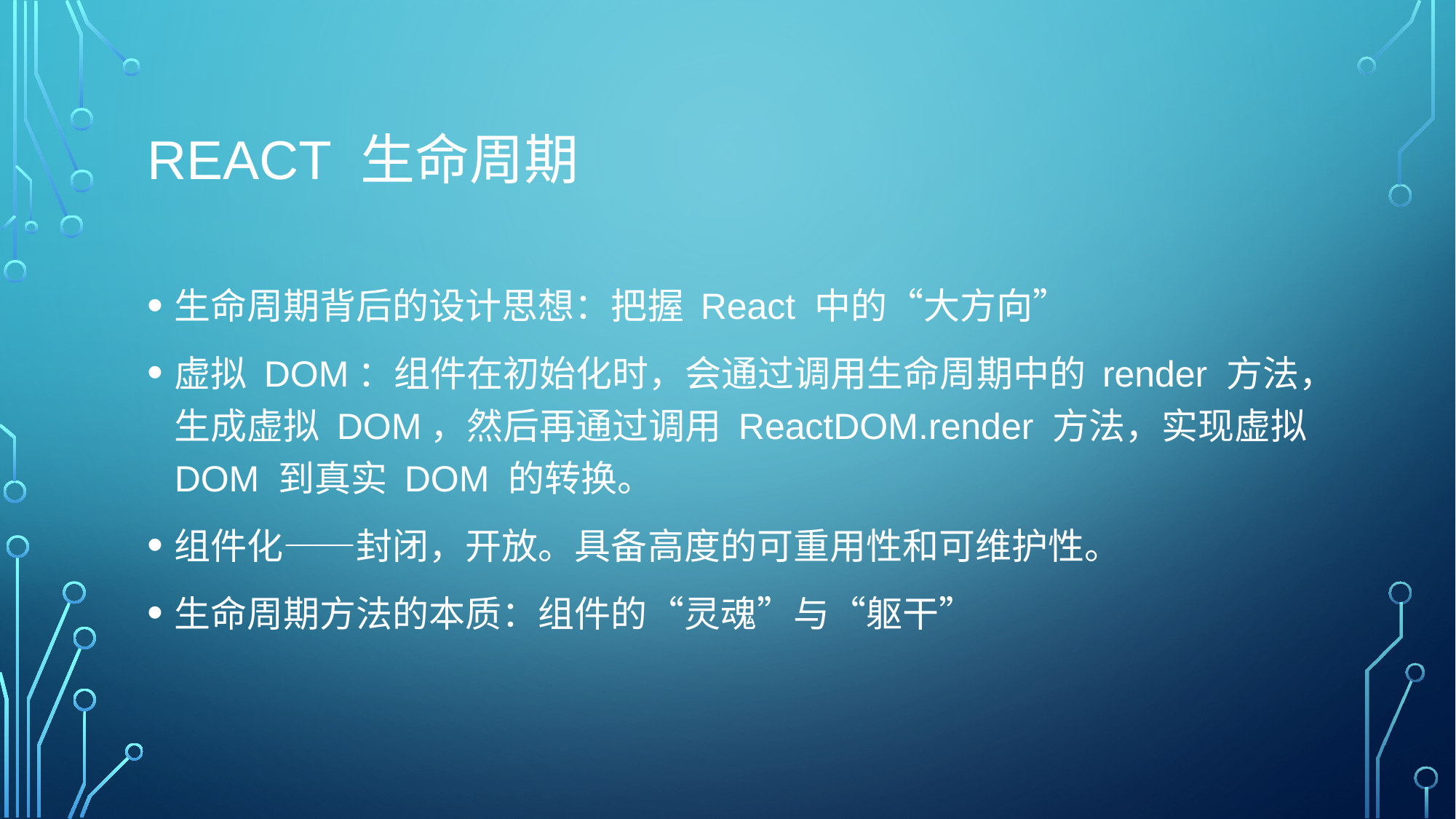

# React 生命周期
生命周期背后的设计思想：把握 React 中的“大方向”
虚拟 DOM：组件在初始化时，会通过调用生命周期中的 render 方法，生成虚拟 DOM，然后再通过调用 ReactDOM.render 方法，实现虚拟 DOM 到真实 DOM 的转换。
组件化——封闭，开放。具备高度的可重用性和可维护性。
生命周期方法的本质：组件的“灵魂”与“躯干”